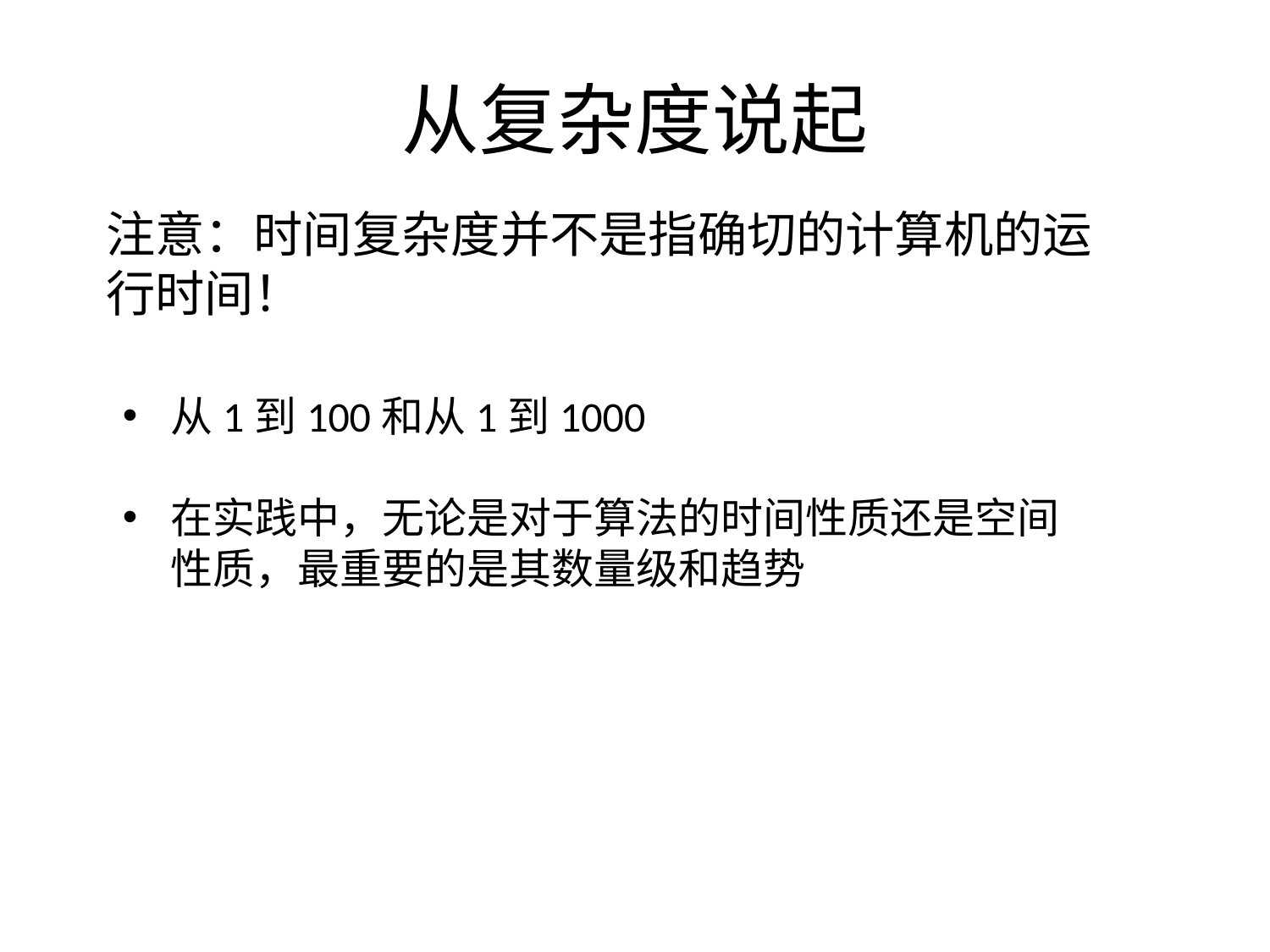

# 从复杂度说起
注意：时间复杂度并不是指确切的计算机的运行时间！
从1到100和从1到1000

在实践中，无论是对于算法的时间性质还是空间性质，最重要的是其数量级和趋势